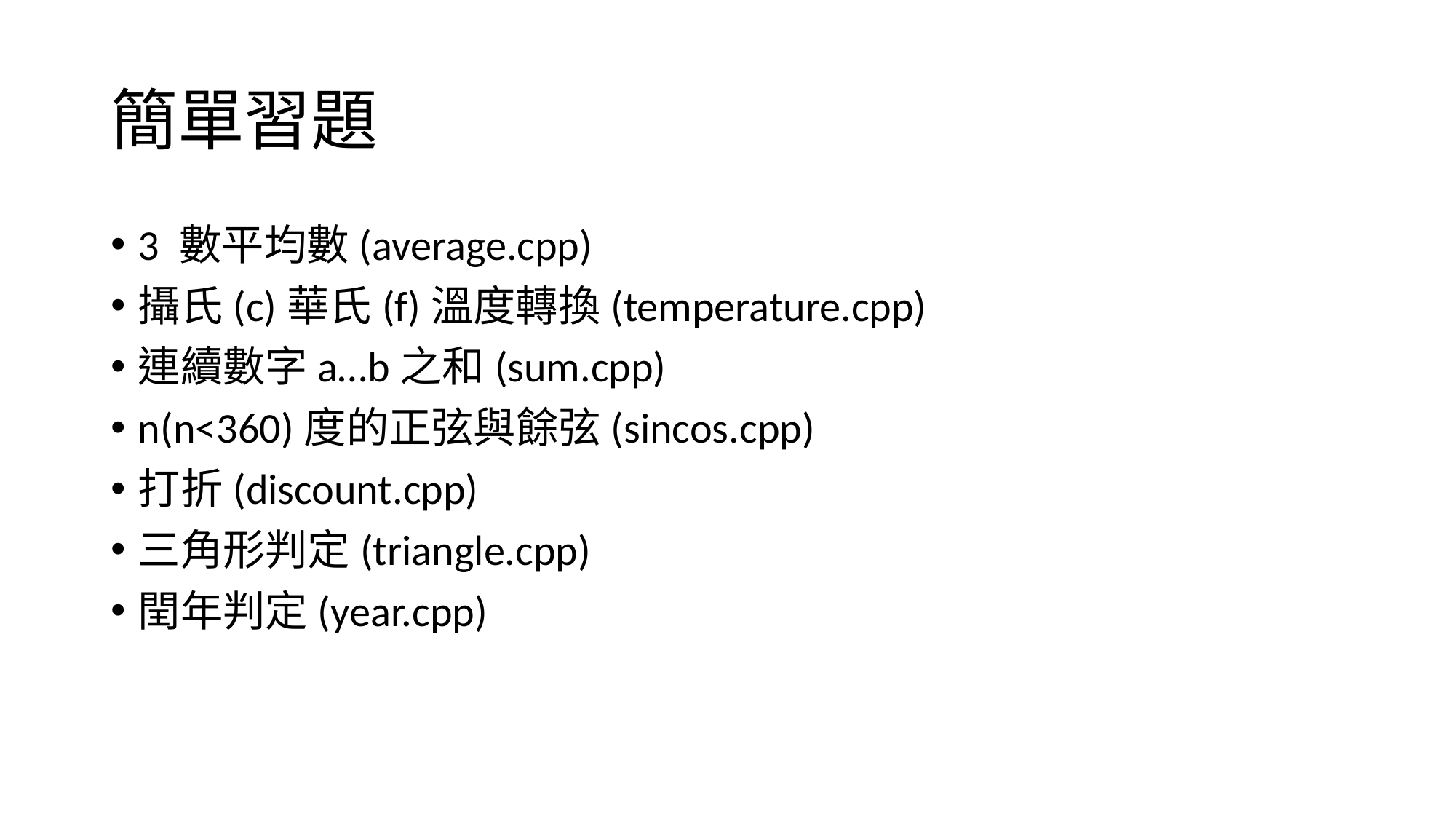

# 簡單習題
3 數平均數(average.cpp)
攝氏(c)華氏(f)溫度轉換(temperature.cpp)
連續數字a…b之和(sum.cpp)
n(n<360)度的正弦與餘弦(sincos.cpp)
打折(discount.cpp)
三角形判定(triangle.cpp)
閏年判定(year.cpp)